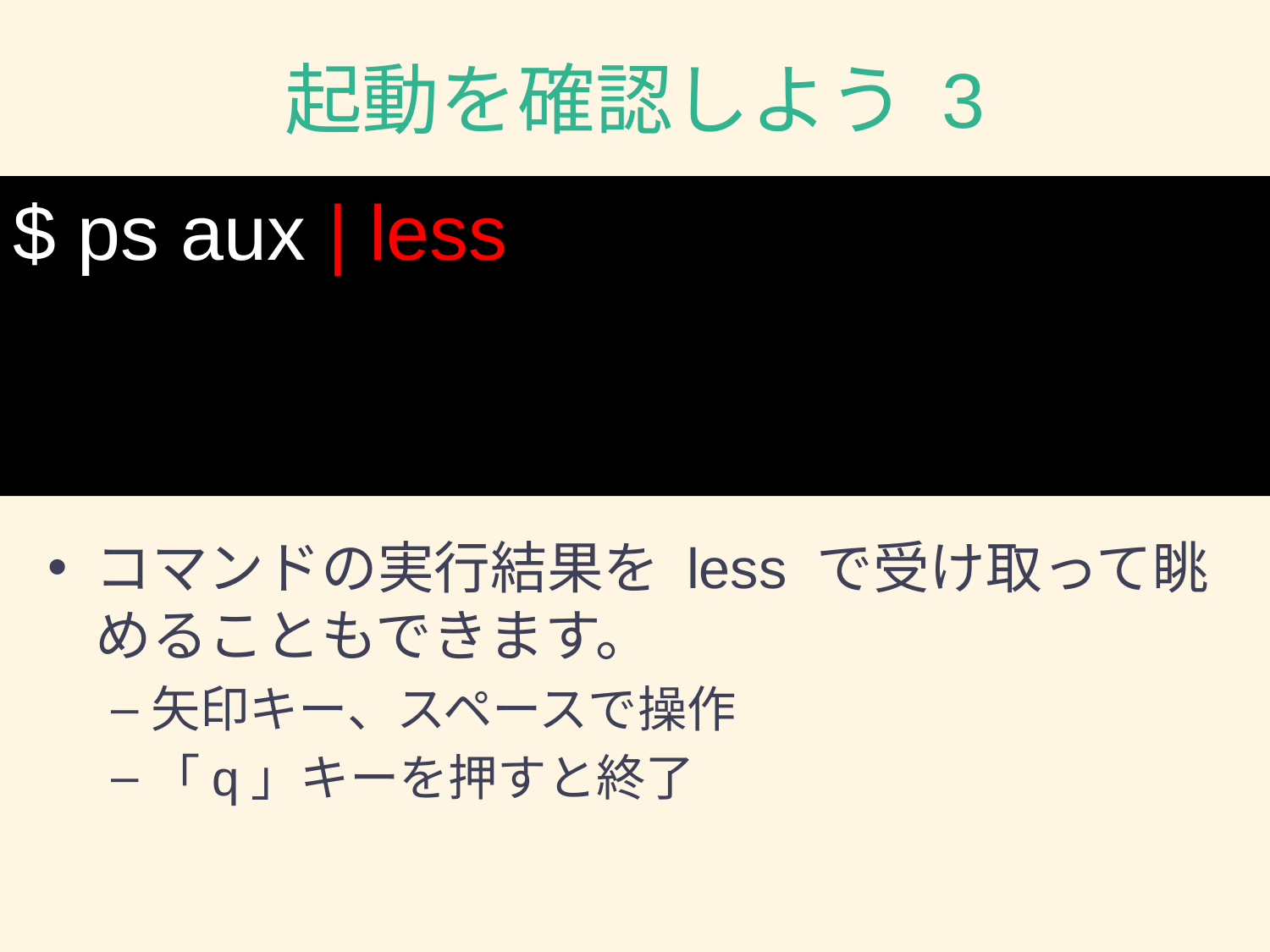

# 起動を確認しよう 3
$ ps aux | less
コマンドの実行結果を less で受け取って眺めることもできます。
矢印キー、スペースで操作
「q」キーを押すと終了